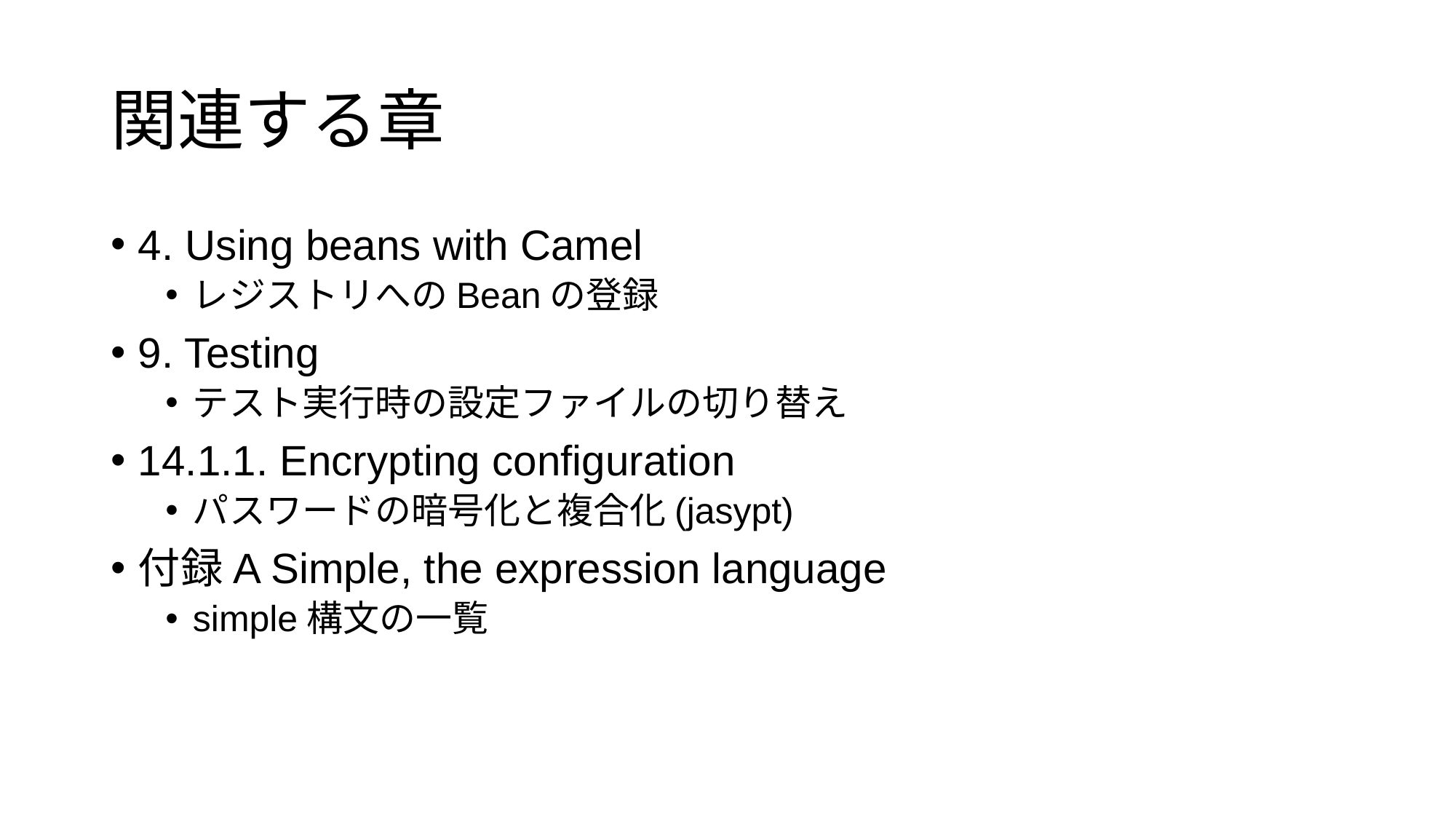

# 関連する章
4. Using beans with Camel
レジストリへのBeanの登録
9. Testing
テスト実行時の設定ファイルの切り替え
14.1.1. Encrypting configuration
パスワードの暗号化と複合化(jasypt)
付録A Simple, the expression language
simple構文の一覧